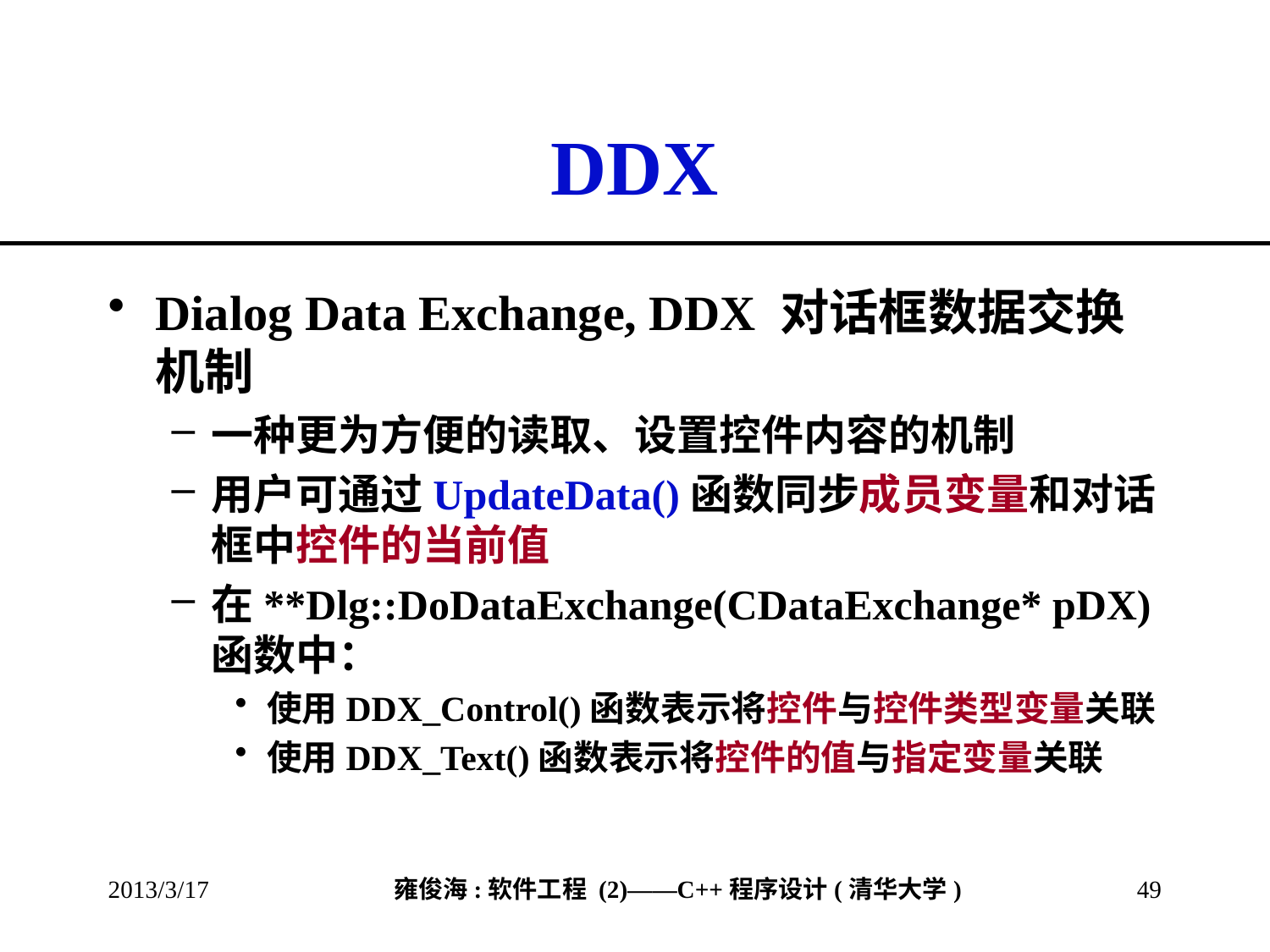

# DDX
Dialog Data Exchange, DDX 对话框数据交换机制
一种更为方便的读取、设置控件内容的机制
用户可通过UpdateData()函数同步成员变量和对话框中控件的当前值
在**Dlg::DoDataExchange(CDataExchange* pDX)函数中：
使用DDX_Control()函数表示将控件与控件类型变量关联
使用DDX_Text()函数表示将控件的值与指定变量关联
2013/3/17
49